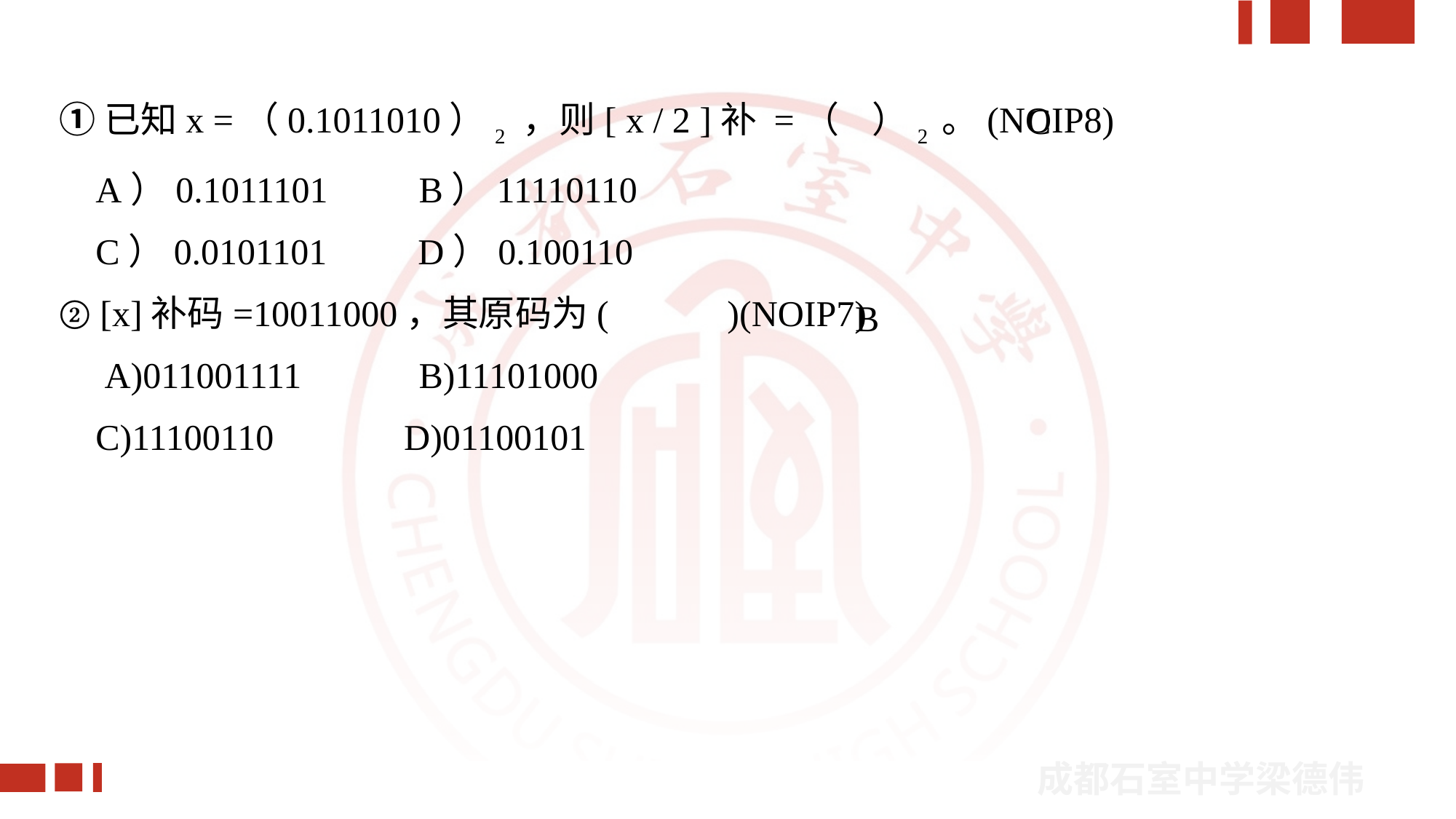

①已知x =（0.1011010）2 ，则[ x / 2 ]补 =（    ）2 。(NOIP8)
    A）0.1011101          B）11110110
    C）0.0101101          D）0.100110
② [x]补码=10011000，其原码为(             )(NOIP7)
　A)011001111       　B)11101000
    C)11100110   　      D)01100101

C
B